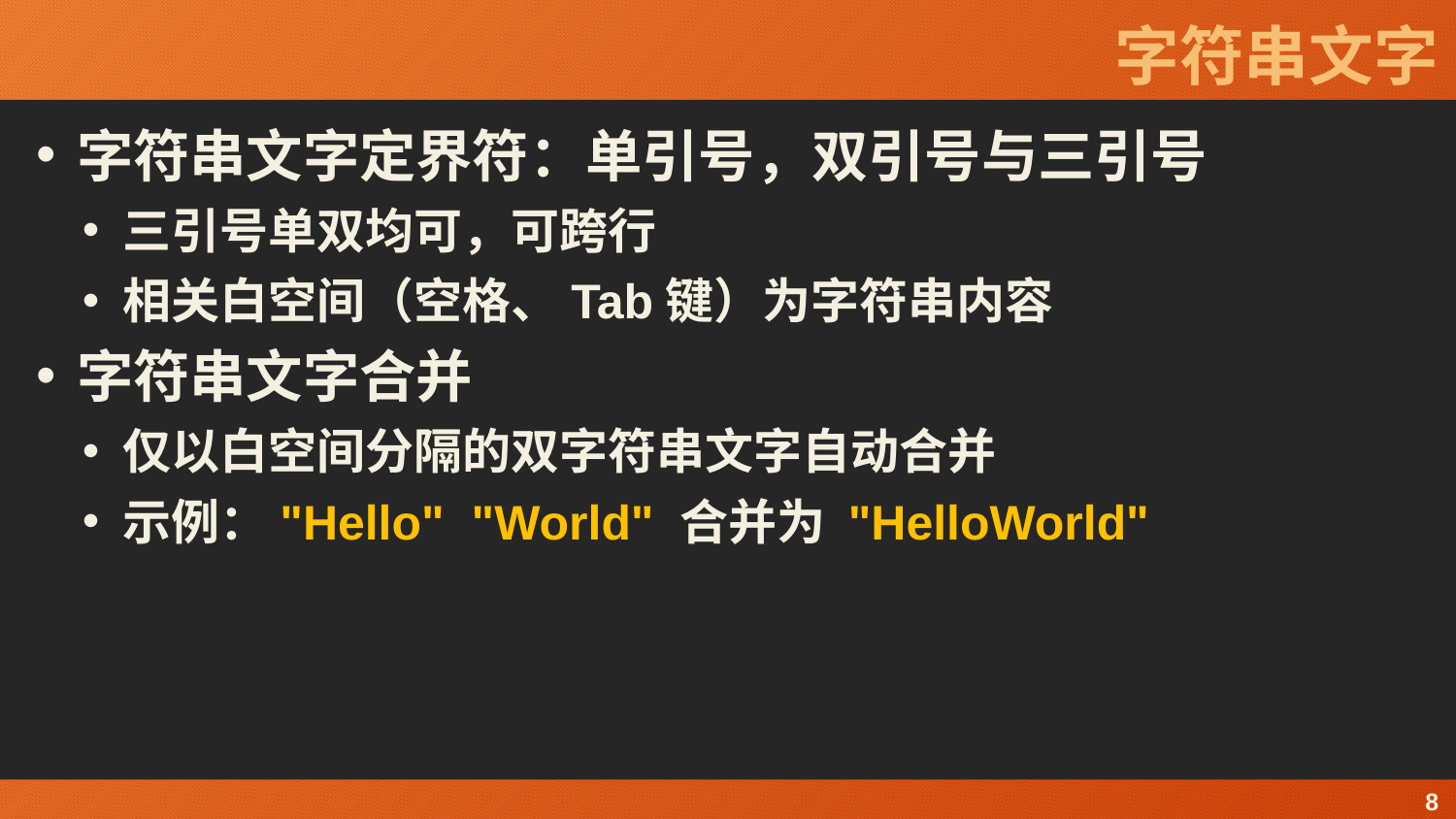

# 字符串文字
字符串文字定界符：单引号，双引号与三引号
三引号单双均可，可跨行
相关白空间（空格、Tab键）为字符串内容
字符串文字合并
仅以白空间分隔的双字符串文字自动合并
示例："Hello"  "World" 合并为 "HelloWorld"
8